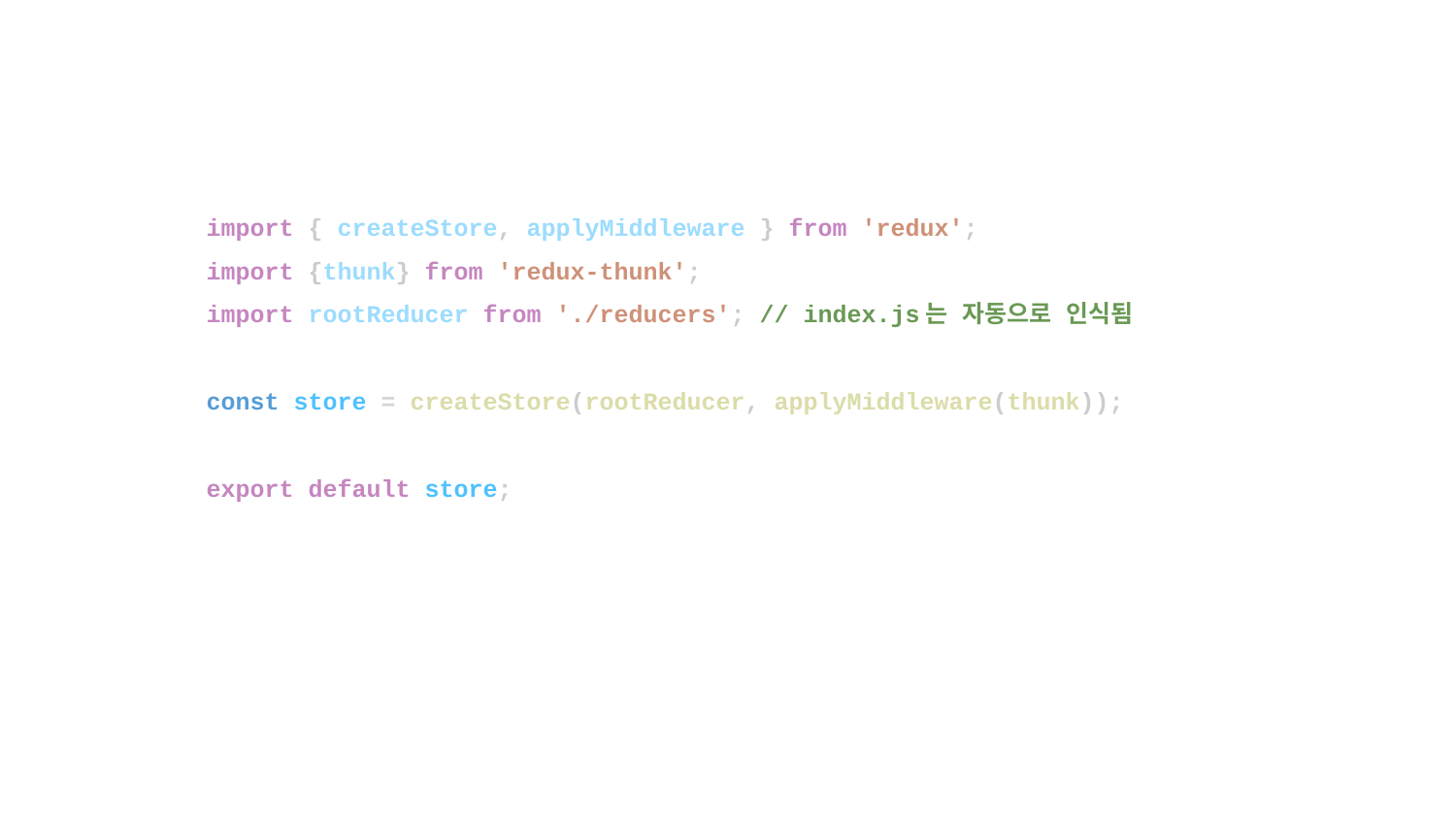

import { createStore, applyMiddleware } from 'redux';
import {thunk} from 'redux-thunk';
import rootReducer from './reducers'; // index.js는 자동으로 인식됨

const store = createStore(rootReducer, applyMiddleware(thunk));

export default store;